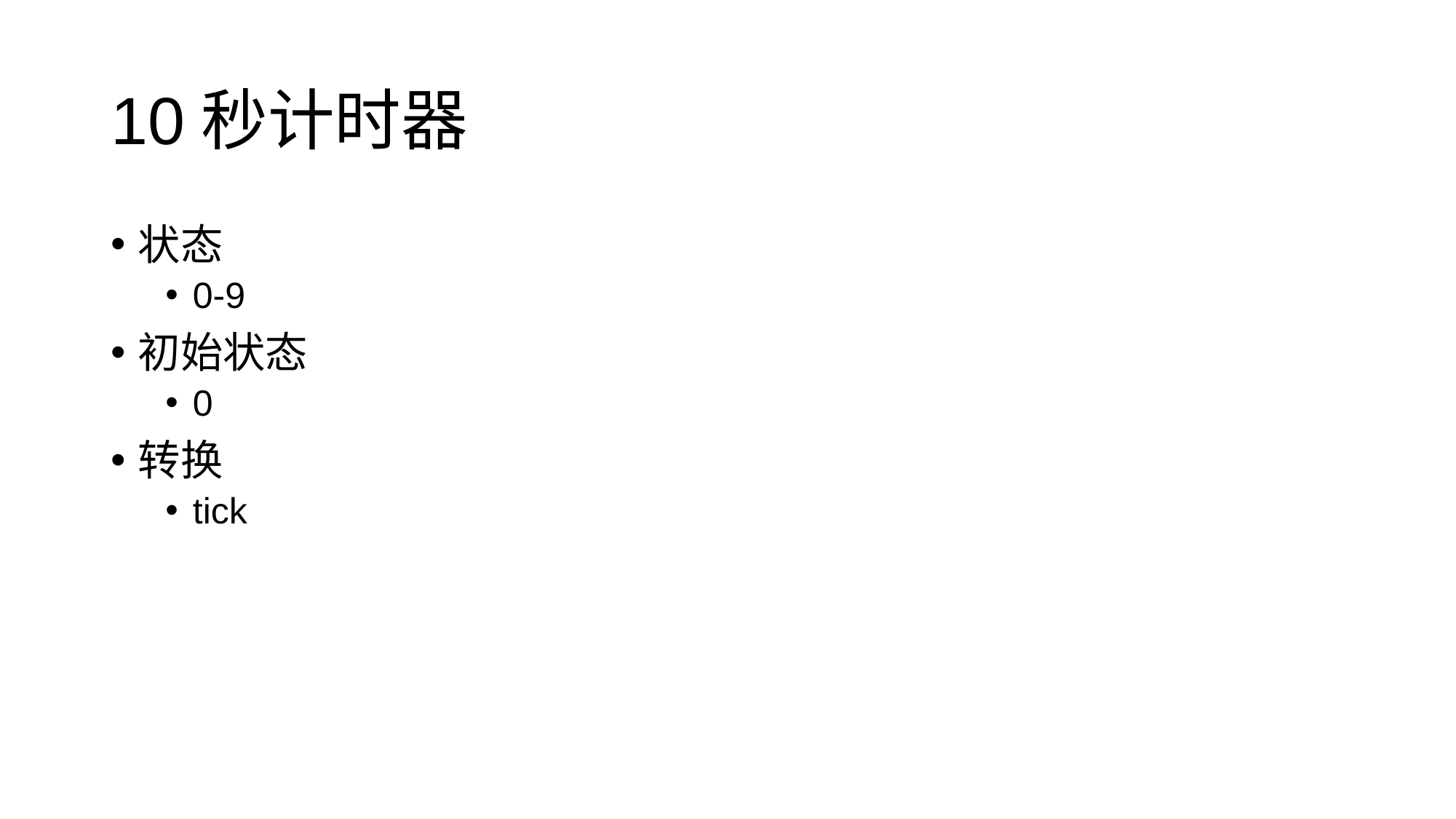

# 10秒计时器
状态
0-9
初始状态
0
转换
tick